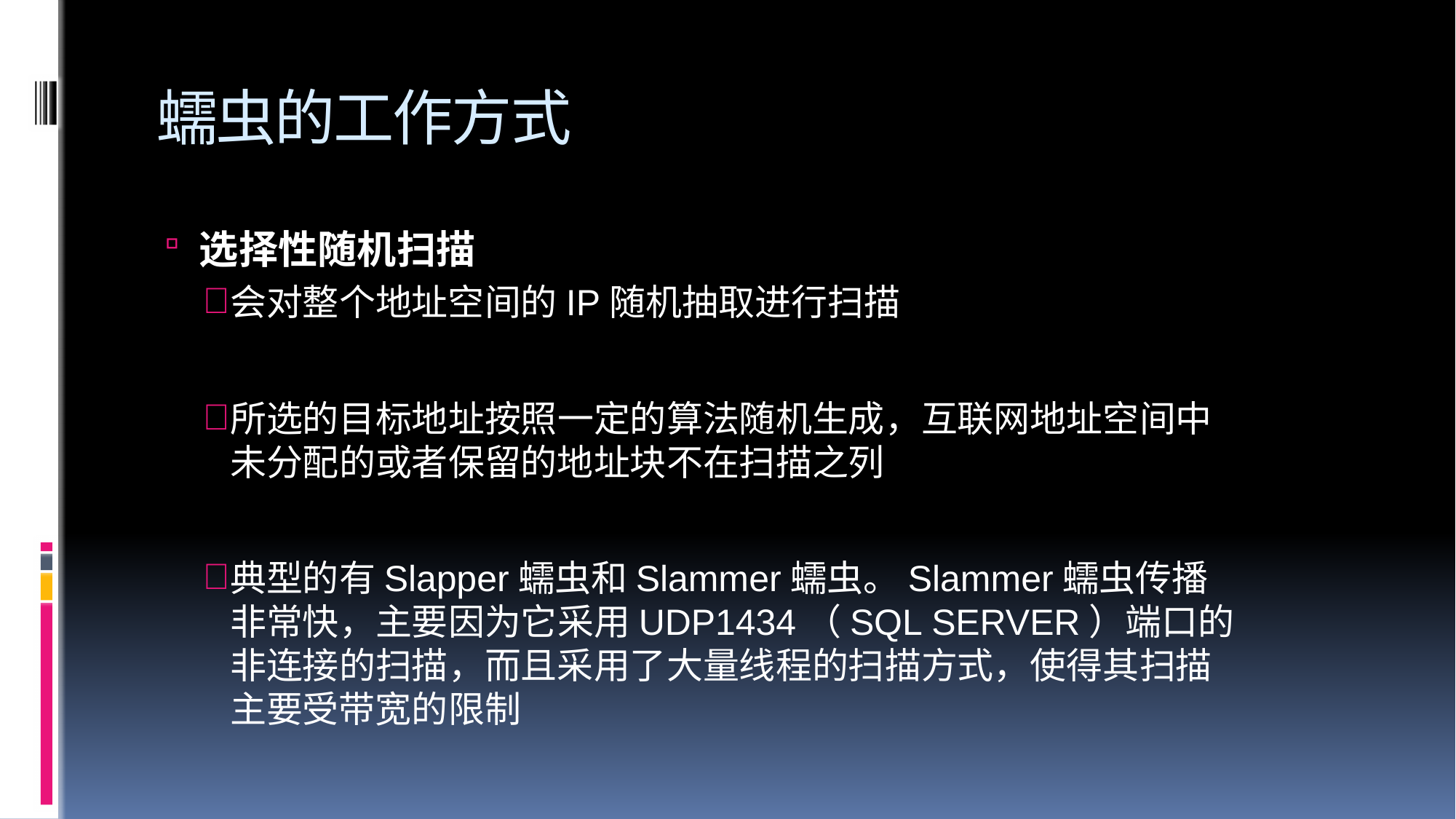

# 蠕虫的工作方式
选择性随机扫描
会对整个地址空间的IP随机抽取进行扫描

所选的目标地址按照一定的算法随机生成，互联网地址空间中未分配的或者保留的地址块不在扫描之列

典型的有Slapper蠕虫和Slammer蠕虫。Slammer蠕虫传播非常快，主要因为它采用UDP1434（SQL SERVER）端口的非连接的扫描，而且采用了大量线程的扫描方式，使得其扫描主要受带宽的限制